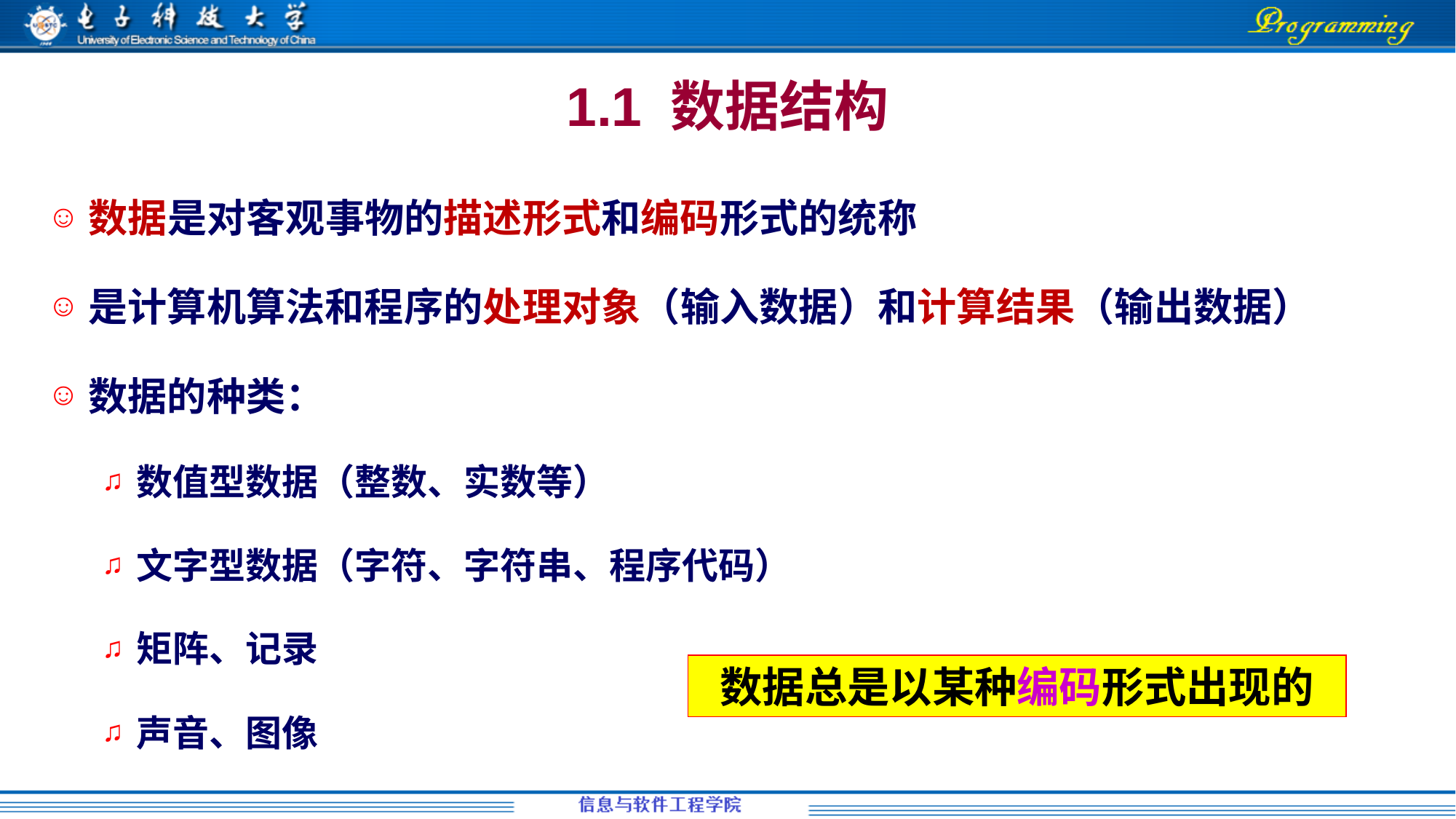

# 1.1 数据结构
数据是对客观事物的描述形式和编码形式的统称
是计算机算法和程序的处理对象（输入数据）和计算结果（输出数据）
数据的种类：
数值型数据（整数、实数等）
文字型数据（字符、字符串、程序代码）
矩阵、记录
声音、图像

数据总是以某种编码形式出现的